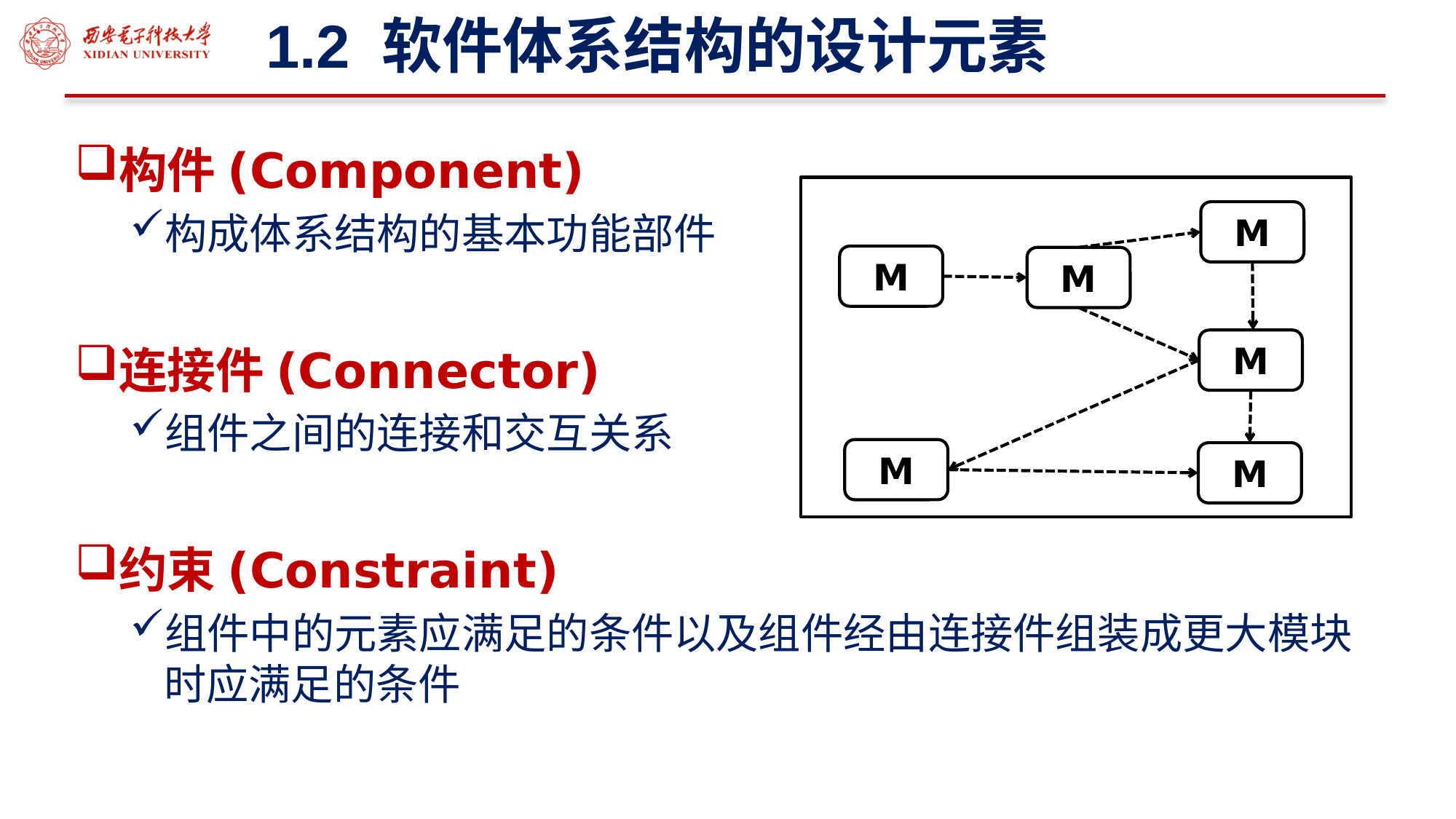

# 1.2 软件体系结构的设计元素
构件(Component)
构成体系结构的基本功能部件

连接件(Connector)
组件之间的连接和交互关系

约束(Constraint)
组件中的元素应满足的条件以及组件经由连接件组装成更大模块时应满足的条件

M
M
M
M
M
M